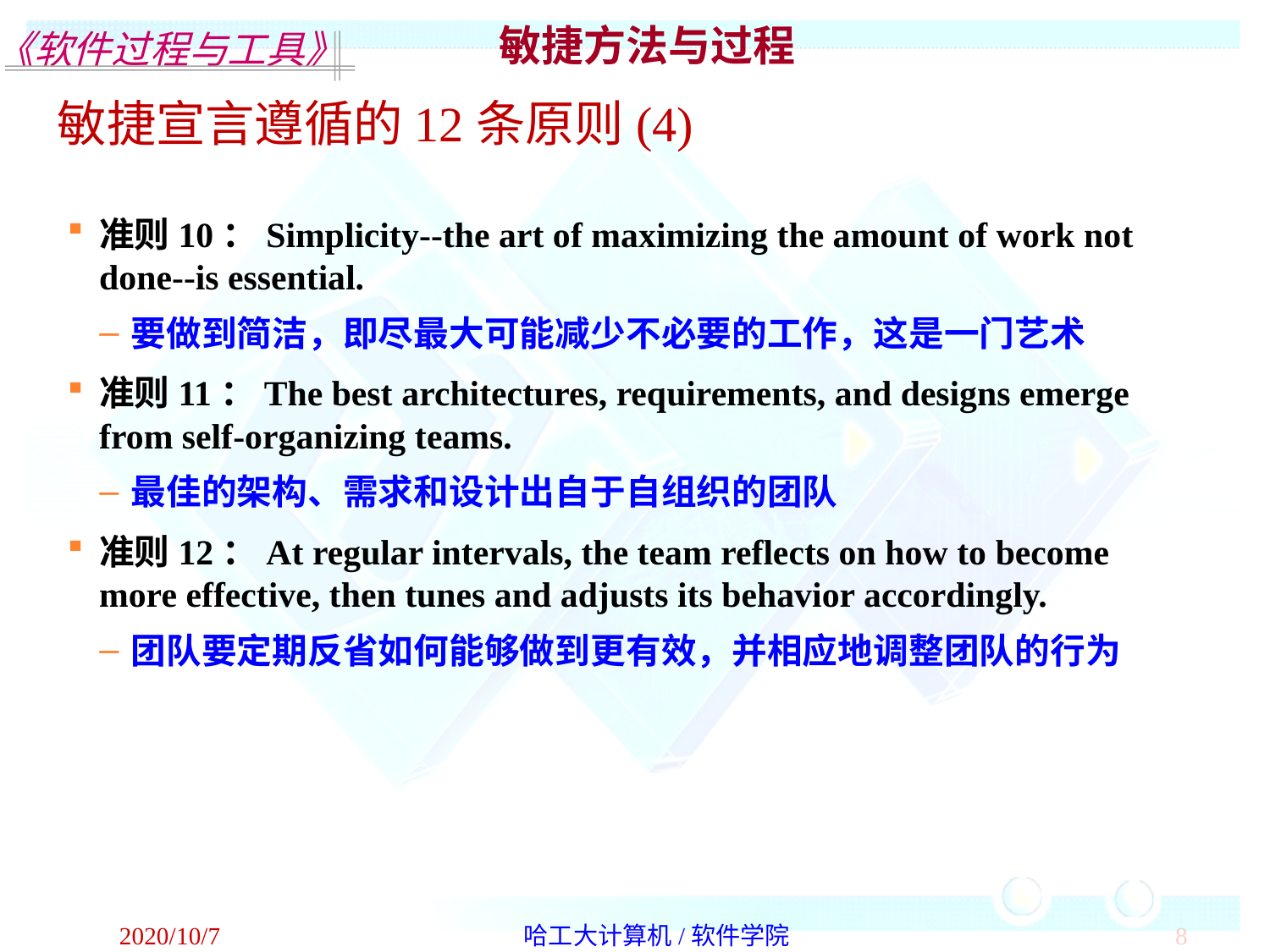

敏捷方法与过程
敏捷宣言遵循的12条原则(4)
准则10：Simplicity--the art of maximizing the amount of work not done--is essential.
要做到简洁，即尽最大可能减少不必要的工作，这是一门艺术
准则11：The best architectures, requirements, and designs emerge from self-organizing teams.
最佳的架构、需求和设计出自于自组织的团队
准则12：At regular intervals, the team reflects on how to become more effective, then tunes and adjusts its behavior accordingly.
团队要定期反省如何能够做到更有效，并相应地调整团队的行为